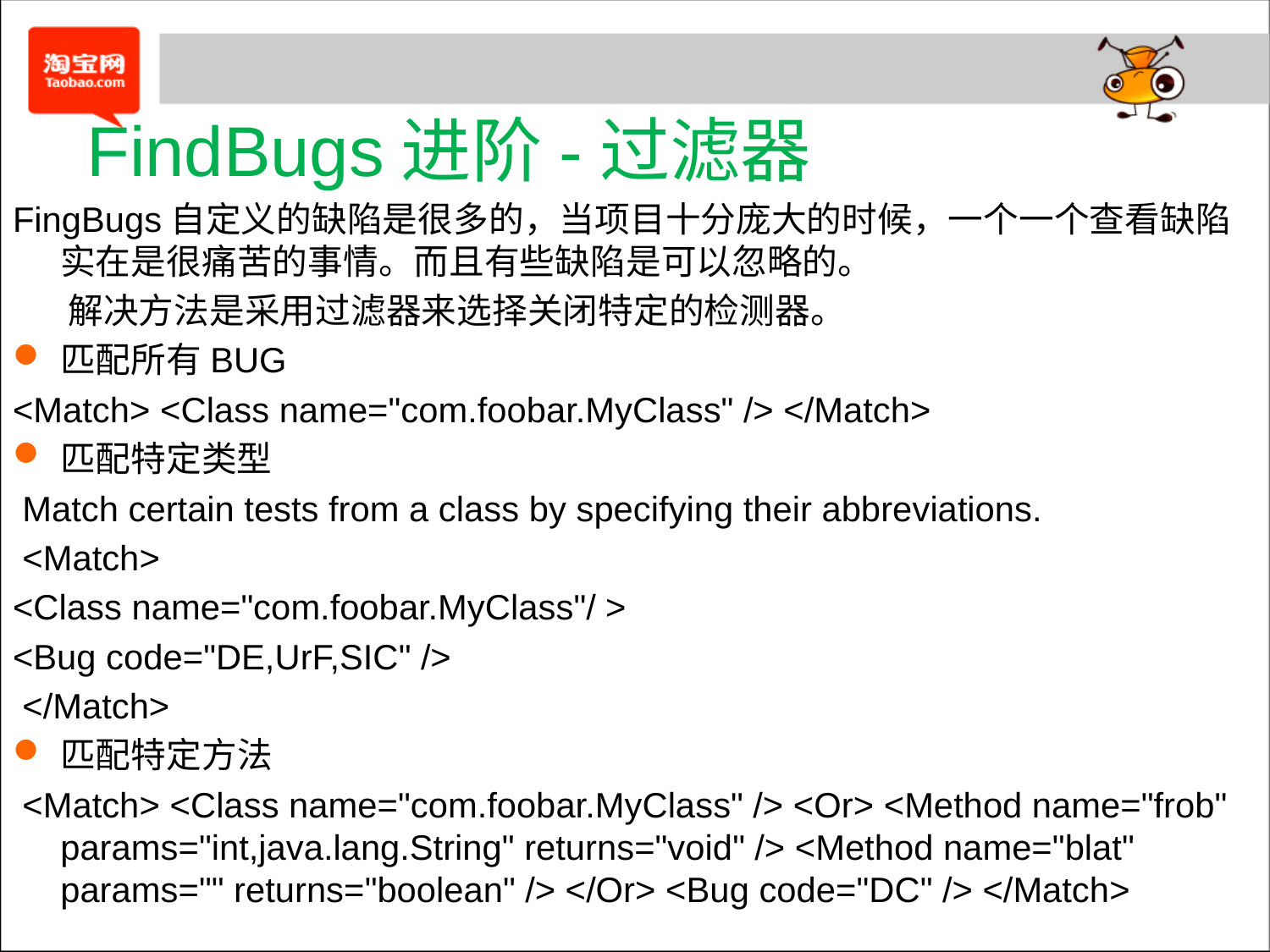

# FindBugs进阶-过滤器
FingBugs自定义的缺陷是很多的，当项目十分庞大的时候，一个一个查看缺陷实在是很痛苦的事情。而且有些缺陷是可以忽略的。
      解决方法是采用过滤器来选择关闭特定的检测器。
匹配所有BUG
<Match> <Class name="com.foobar.MyClass" /> </Match>
匹配特定类型
 Match certain tests from a class by specifying their abbreviations.
 <Match>
<Class name="com.foobar.MyClass"/ >
<Bug code="DE,UrF,SIC" />
 </Match>
匹配特定方法
 <Match> <Class name="com.foobar.MyClass" /> <Or> <Method name="frob" params="int,java.lang.String" returns="void" /> <Method name="blat" params="" returns="boolean" /> </Or> <Bug code="DC" /> </Match>